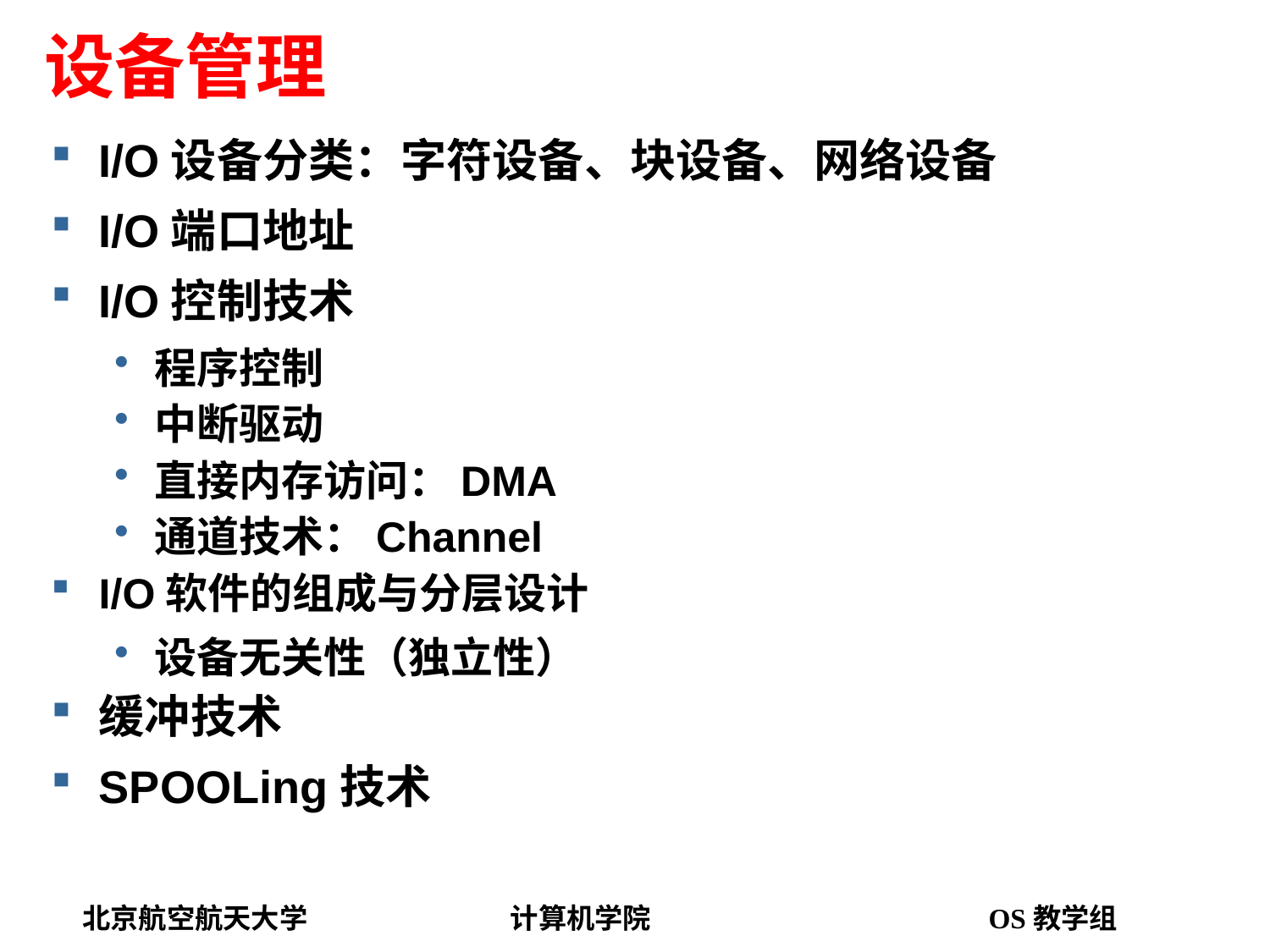

# 设备管理
I/O设备分类：字符设备、块设备、网络设备
I/O端口地址
I/O控制技术
程序控制
中断驱动
直接内存访问：DMA
通道技术：Channel
I/O软件的组成与分层设计
设备无关性（独立性）
缓冲技术
SPOOLing技术